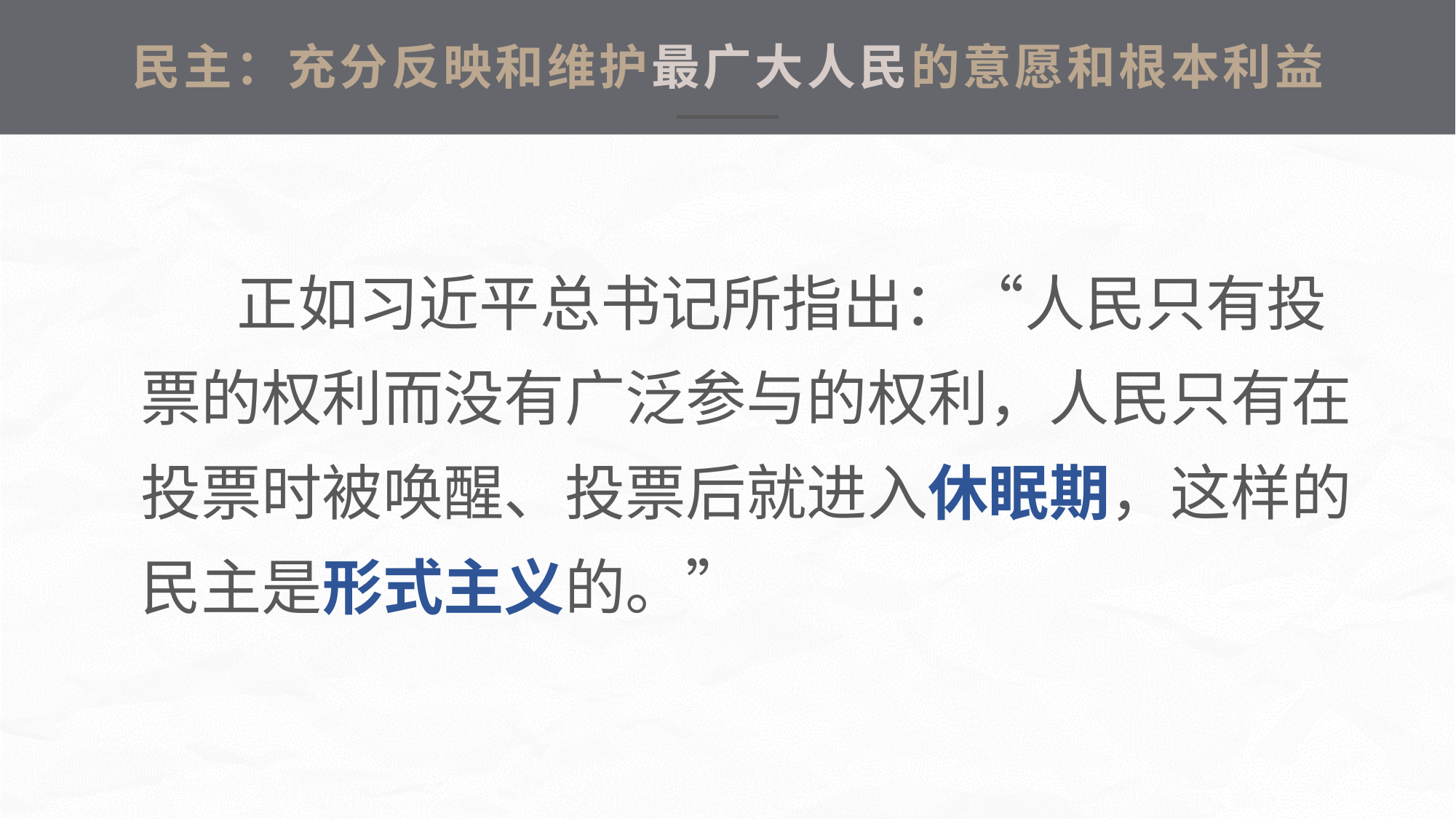

民主：充分反映和维护最广大人民的意愿和根本利益
      正如习近平总书记所指出：“人民只有投票的权利而没有广泛参与的权利，人民只有在投票时被唤醒、投票后就进入休眠期，这样的民主是形式主义的。”